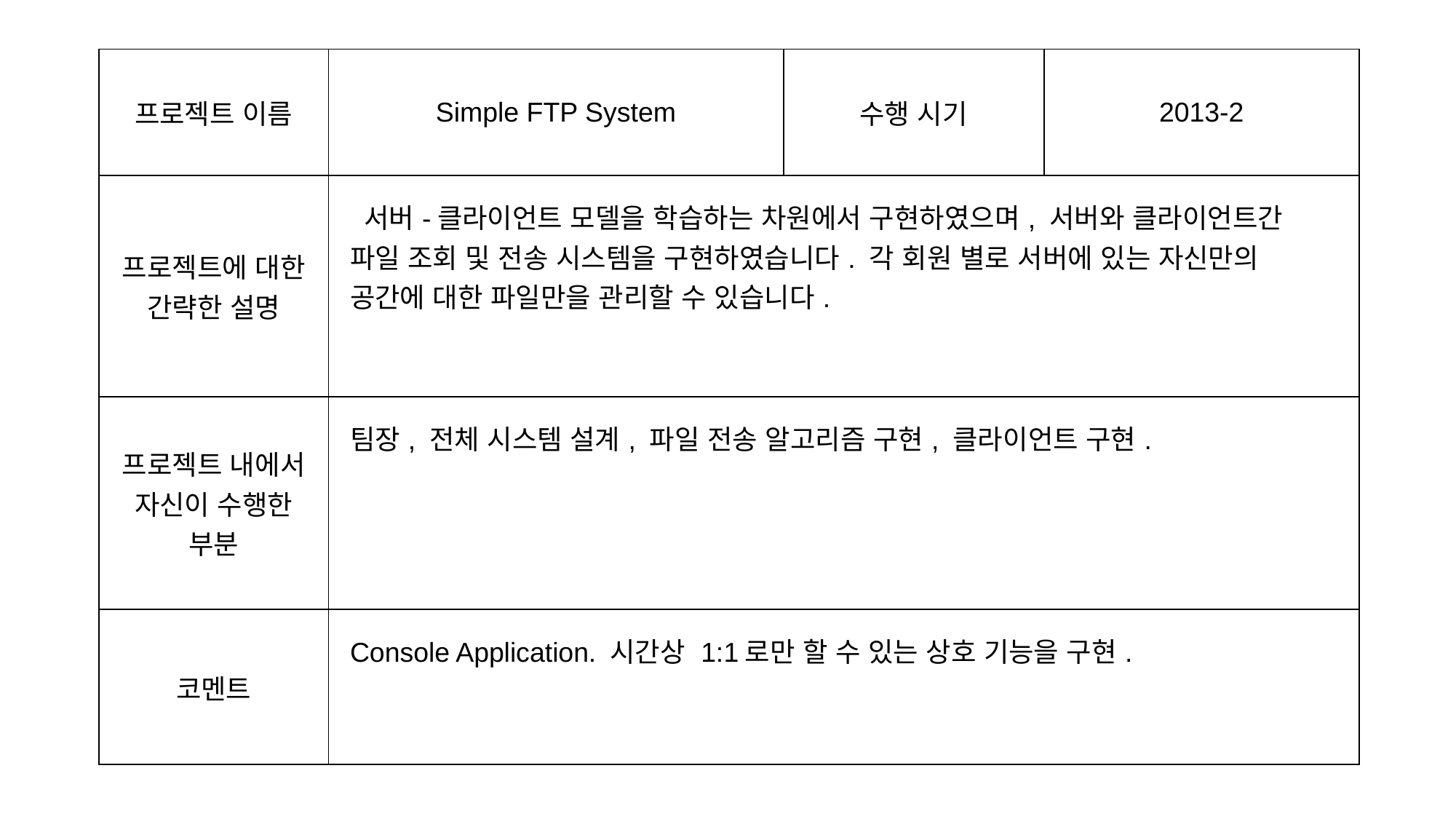

| 프로젝트 이름 | Simple FTP System | 수행 시기 | 2013-2 |
| --- | --- | --- | --- |
| 프로젝트에 대한 간략한 설명 | 서버-클라이언트 모델을 학습하는 차원에서 구현하였으며, 서버와 클라이언트간 파일 조회 및 전송 시스템을 구현하였습니다. 각 회원 별로 서버에 있는 자신만의 공간에 대한 파일만을 관리할 수 있습니다. |  |  |
| 프로젝트 내에서 자신이 수행한 부분 | 팀장, 전체 시스템 설계, 파일 전송 알고리즘 구현, 클라이언트 구현. |  |  |
| 코멘트 | Console Application. 시간상 1:1로만 할 수 있는 상호 기능을 구현. |  |  |